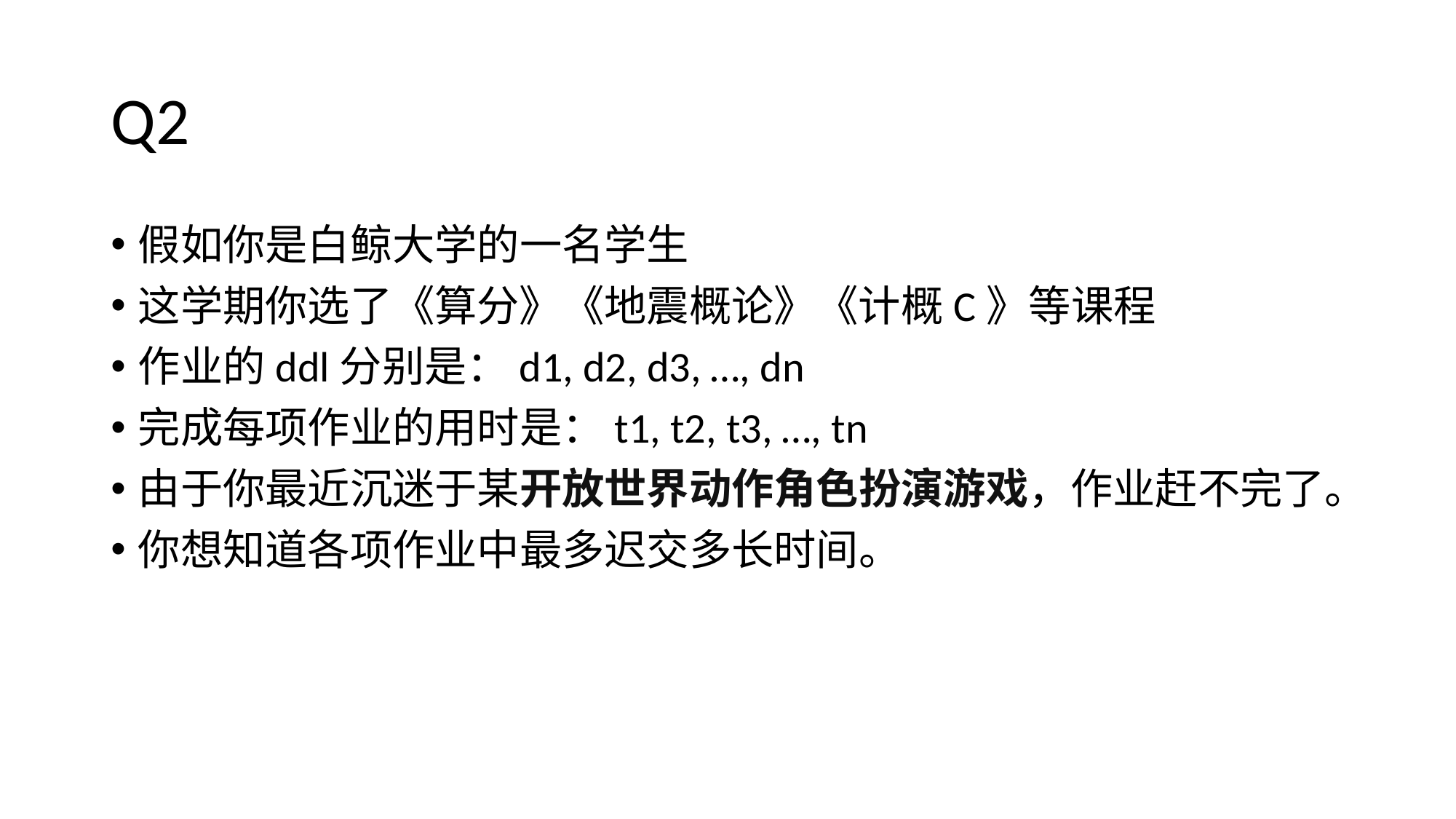

# Q2
假如你是白鲸大学的一名学生
这学期你选了《算分》《地震概论》《计概C》等课程
作业的ddl分别是：d1, d2, d3, …, dn
完成每项作业的用时是：t1, t2, t3, …, tn
由于你最近沉迷于某开放世界动作角色扮演游戏，作业赶不完了。
你想知道各项作业中最多迟交多长时间。